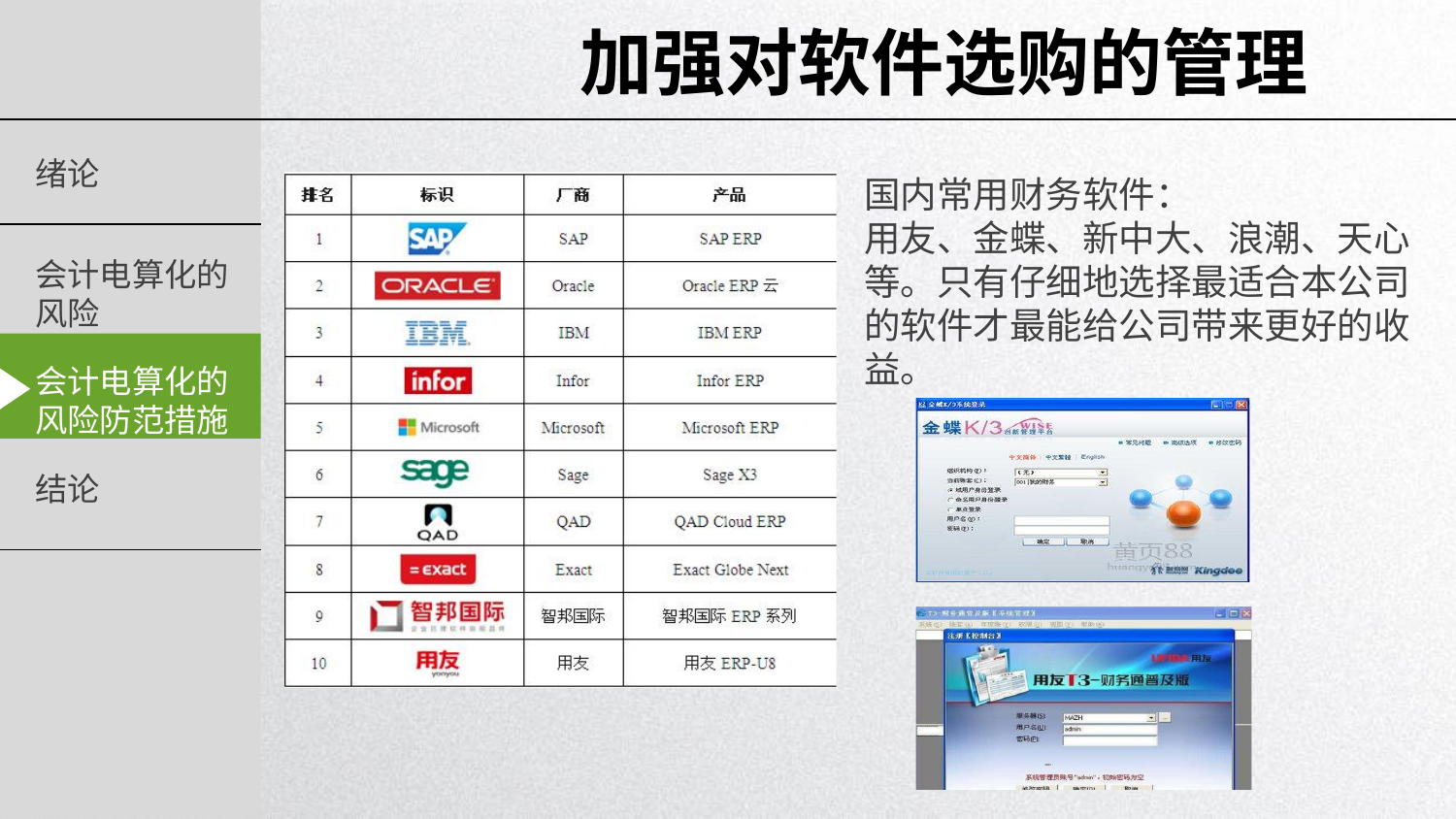

加强对软件选购的管理
国内常用财务软件：
用友、金蝶、新中大、浪潮、天心等。只有仔细地选择最适合本公司的软件才最能给公司带来更好的收益。

延时符